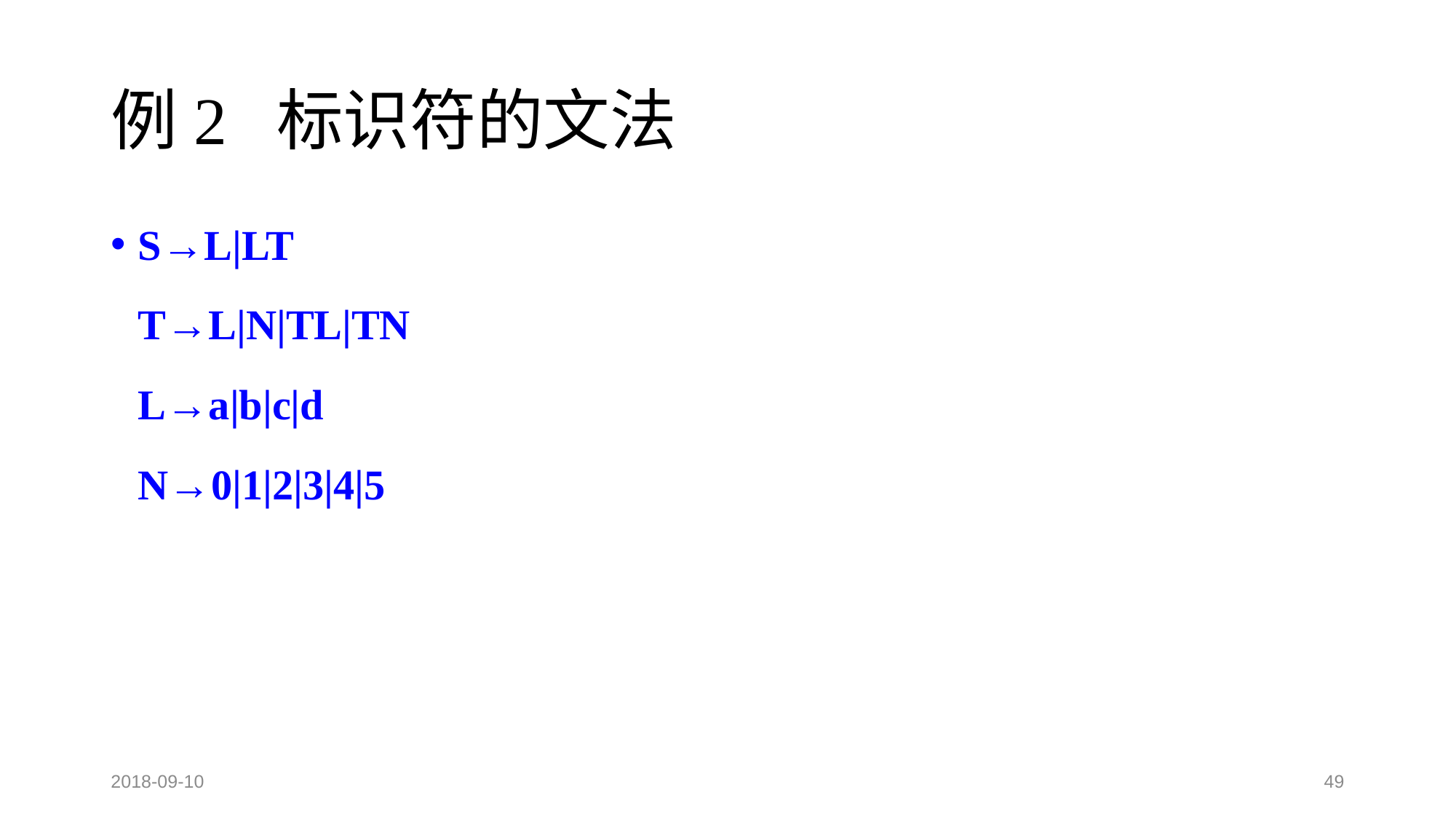

# 例2  标识符的文法
S→L|LT
	T→L|N|TL|TN
	L→a|b|c|d
	N→0|1|2|3|4|5
2018-09-10
49